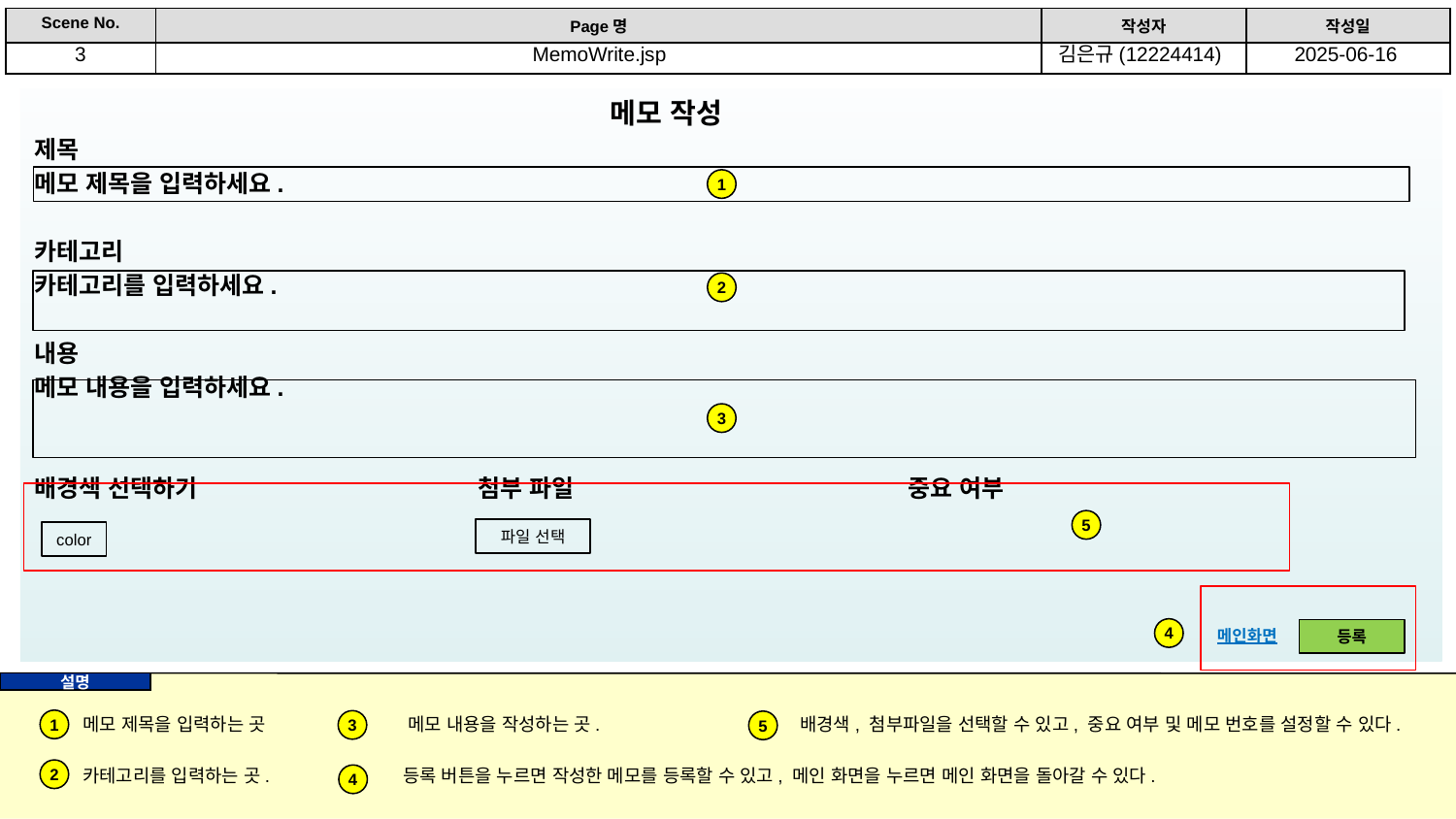

3
MemoWrite.jsp
김은규(12224414)
2025-06-16
		                                         메모 작성
제목
메모 제목을 입력하세요.

카테고리
카테고리를 입력하세요.

내용
메모 내용을 입력하세요.

배경색 선택하기		 첨부 파일			중요 여부

1

2

3

5
파일 선택
color

메인화면

4
등록
메모 제목을 입력하는 곳	 메모 내용을 작성하는 곳. 	                    배경색, 첨부파일을 선택할 수 있고, 중요 여부 및 메모 번호를 설정할 수 있다.

카테고리를 입력하는 곳.	등록 버튼을 누르면 작성한 메모를 등록할 수 있고, 메인 화면을 누르면 메인 화면을 돌아갈 수 있다.
1
3
5
2
4